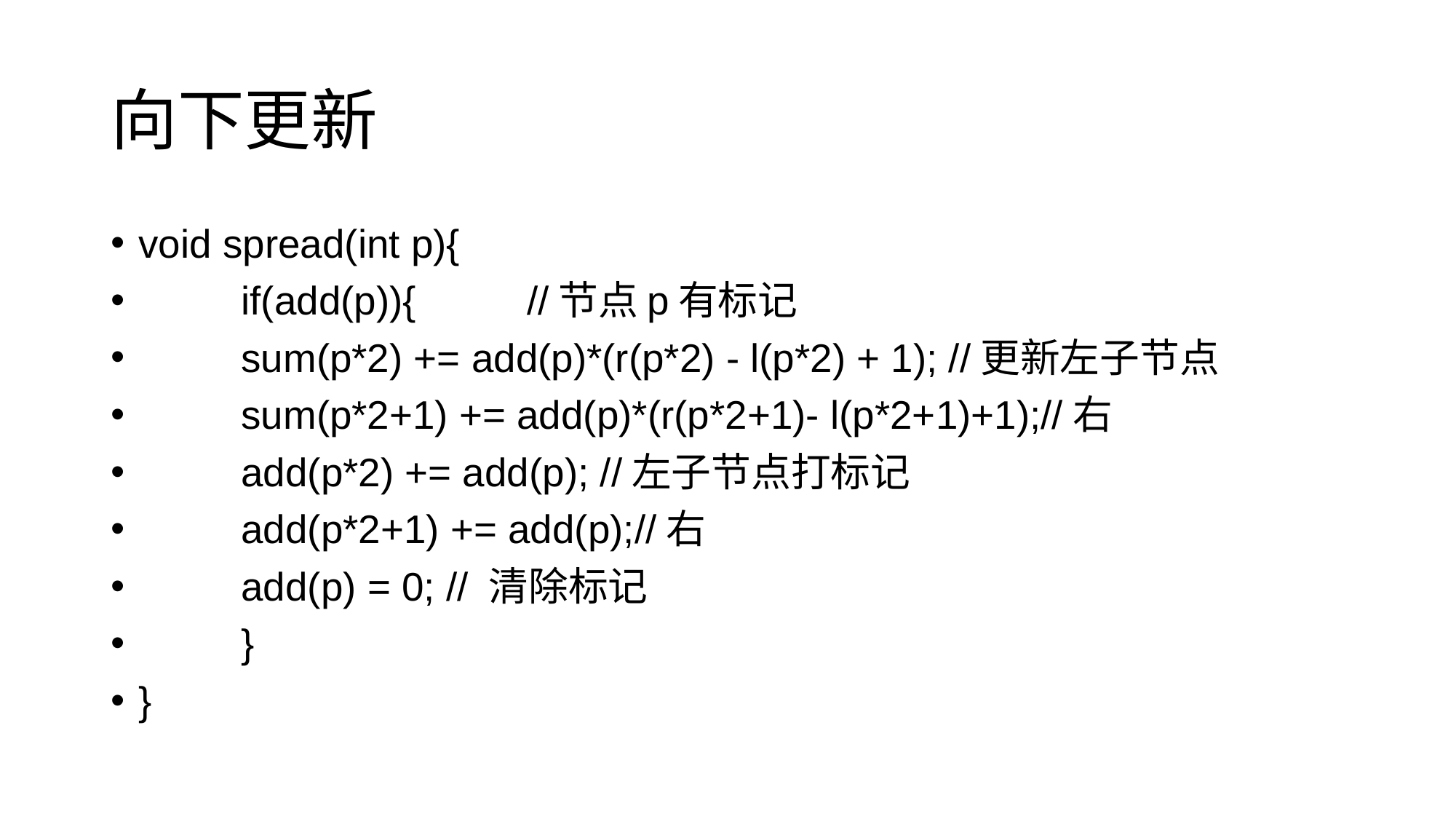

# 向下更新
void spread(int p){
	if(add(p)){          //节点p有标记
		sum(p*2) += add(p)*(r(p*2) - l(p*2) + 1); //更新左子节点
		sum(p*2+1) += add(p)*(r(p*2+1)- l(p*2+1)+1);//右
		add(p*2) += add(p); //左子节点打标记
		add(p*2+1) += add(p);//右
		add(p) = 0; // 清除标记
	}
}